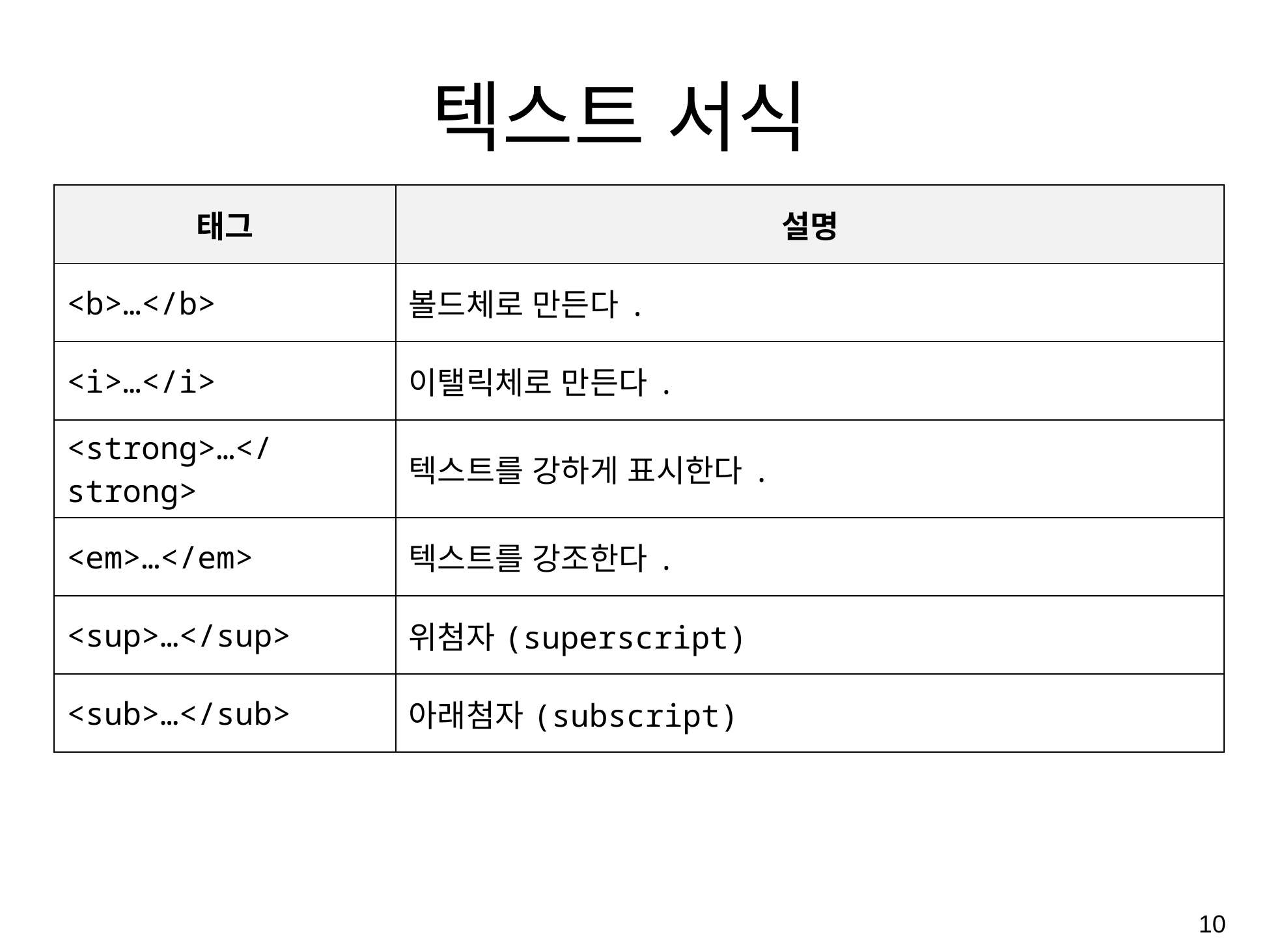

# 텍스트 서식
| 태그 | 설명 |
| --- | --- |
| <b>…</b> | 볼드체로 만든다. |
| <i>…</i> | 이탤릭체로 만든다. |
| <strong>…</strong> | 텍스트를 강하게 표시한다. |
| <em>…</em> | 텍스트를 강조한다. |
| <sup>…</sup> | 위첨자(superscript) |
| <sub>…</sub> | 아래첨자(subscript) |
10